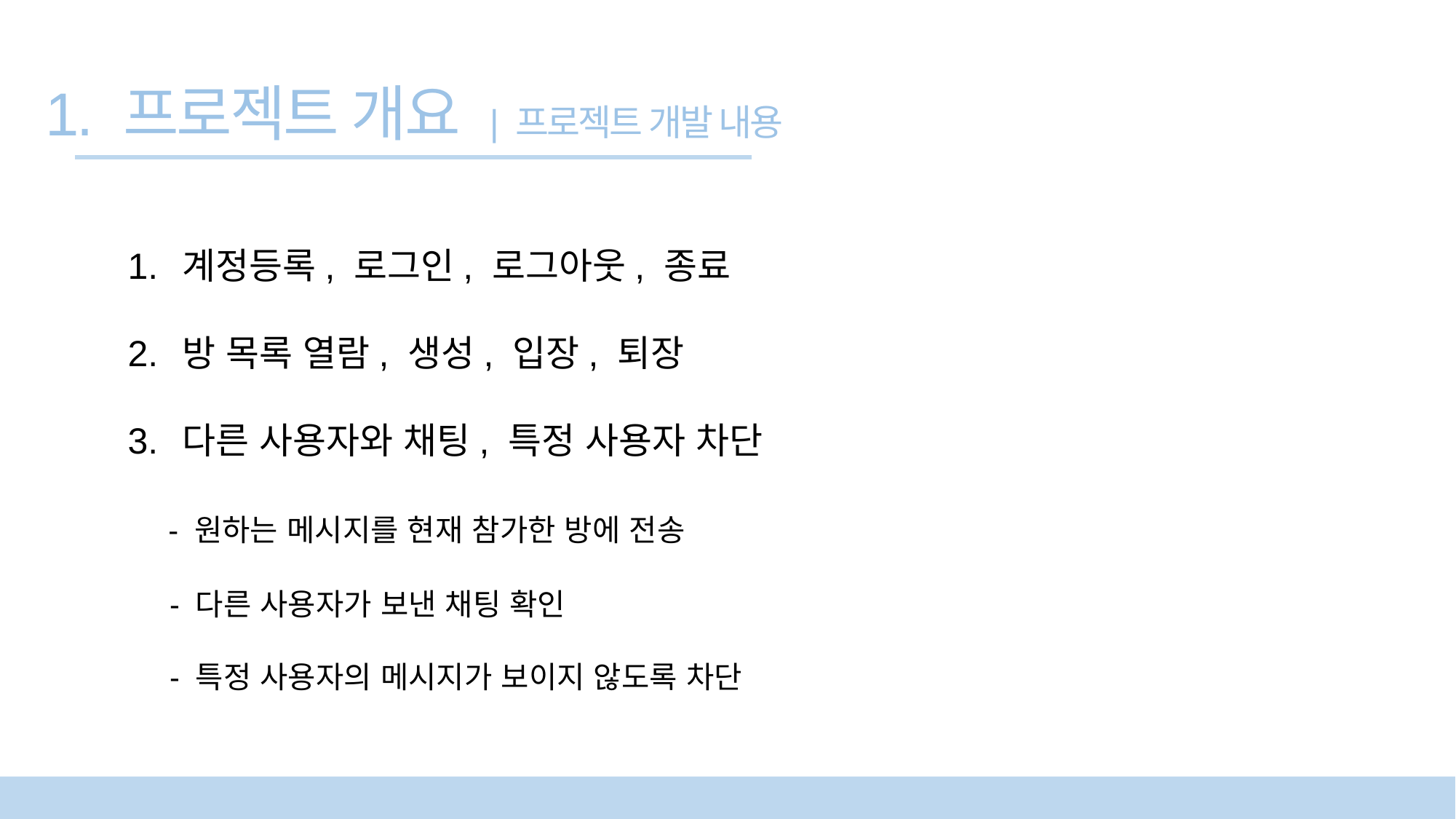

1. 프로젝트 개요 | 프로젝트 개발 내용
계정등록, 로그인, 로그아웃, 종료
방 목록 열람, 생성, 입장, 퇴장
다른 사용자와 채팅, 특정 사용자 차단
    - 원하는 메시지를 현재 참가한 방에 전송
     - 다른 사용자가 보낸 채팅 확인
     - 특정 사용자의 메시지가 보이지 않도록 차단